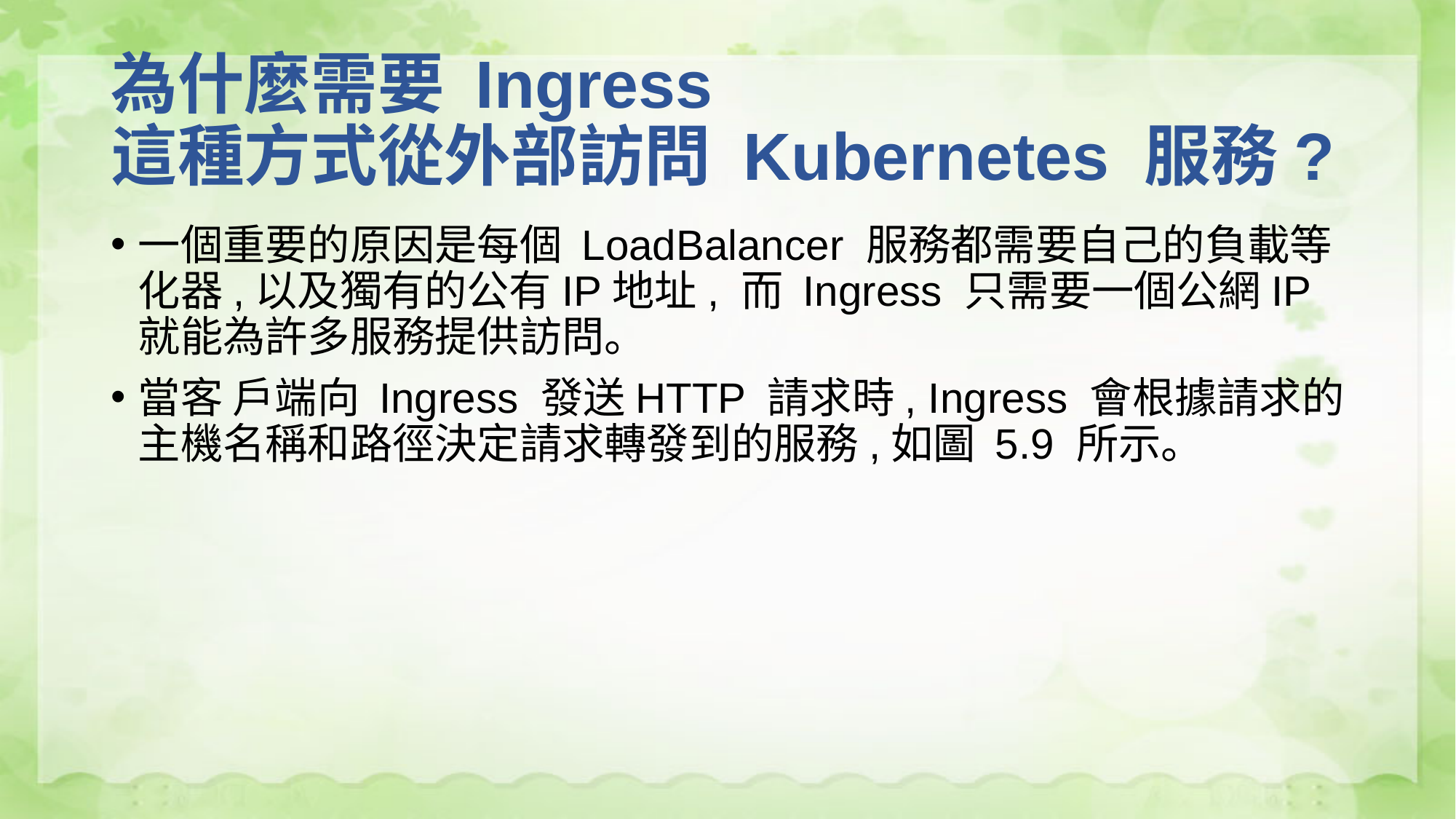

# 為什麼需要 Ingress 這種方式從外部訪問 Kubernetes 服務?
一個重要的原因是每個 LoadBalancer 服務都需要自己的負載等化器,以及獨有的公有IP地址, 而 Ingress 只需要一個公網IP 就能為許多服務提供訪問。
當客 戶端向 Ingress 發送HTTP 請求時, Ingress 會根據請求的主機名稱和路徑決定請求轉發到的服務,如圖 5.9 所示。